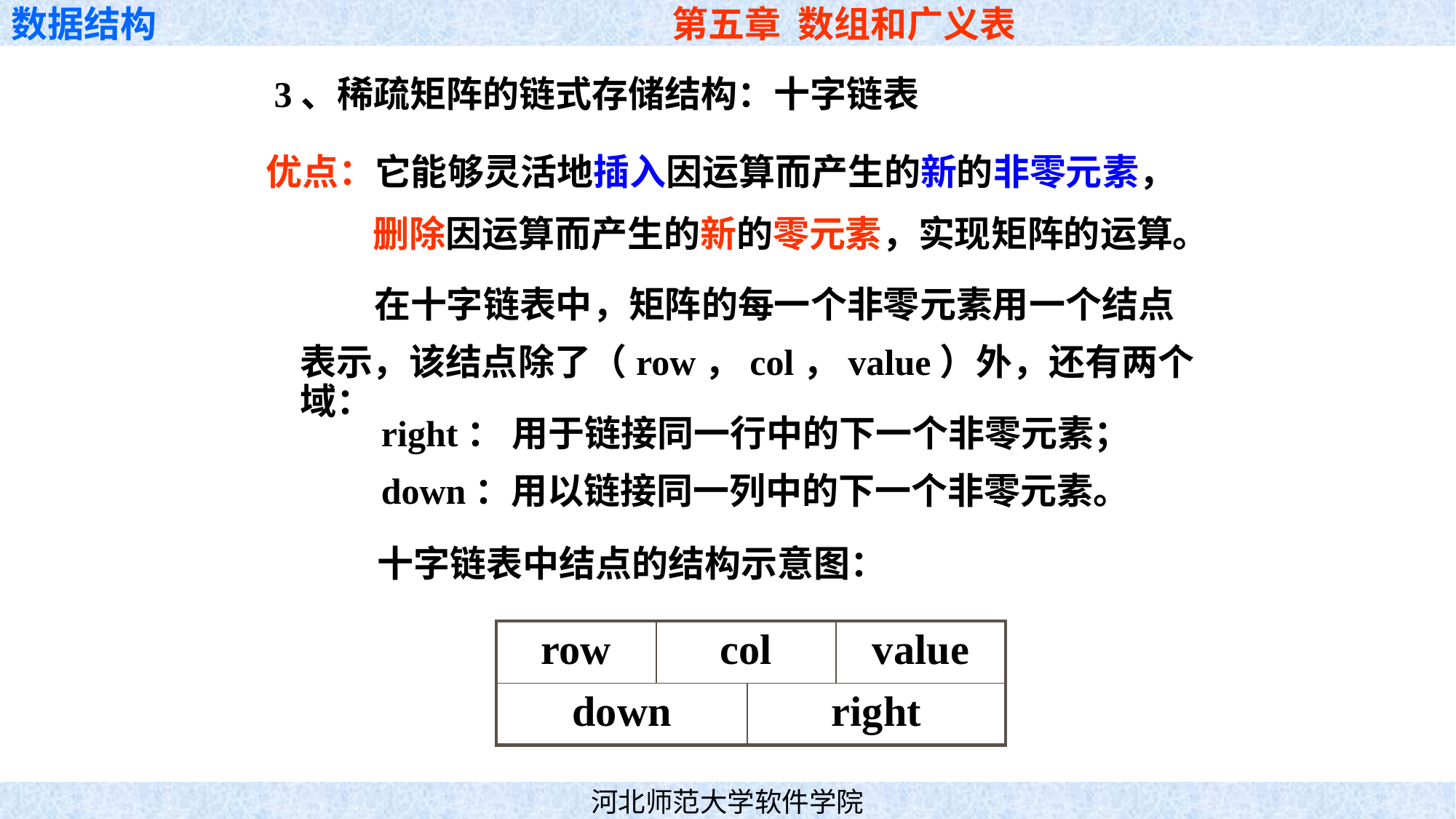

3、稀疏矩阵的链式存储结构：十字链表
优点：它能够灵活地插入因运算而产生的新的非零元素，
            删除因运算而产生的新的零元素，实现矩阵的运算。
        在十字链表中，矩阵的每一个非零元素用一个结点
表示，该结点除了（row，col，value）外，还有两个域：
        right： 用于链接同一行中的下一个非零元素；
        down：用以链接同一列中的下一个非零元素。
十字链表中结点的结构示意图：
| row | col |  | value |
| --- | --- | --- | --- |
| down |  | right |  |